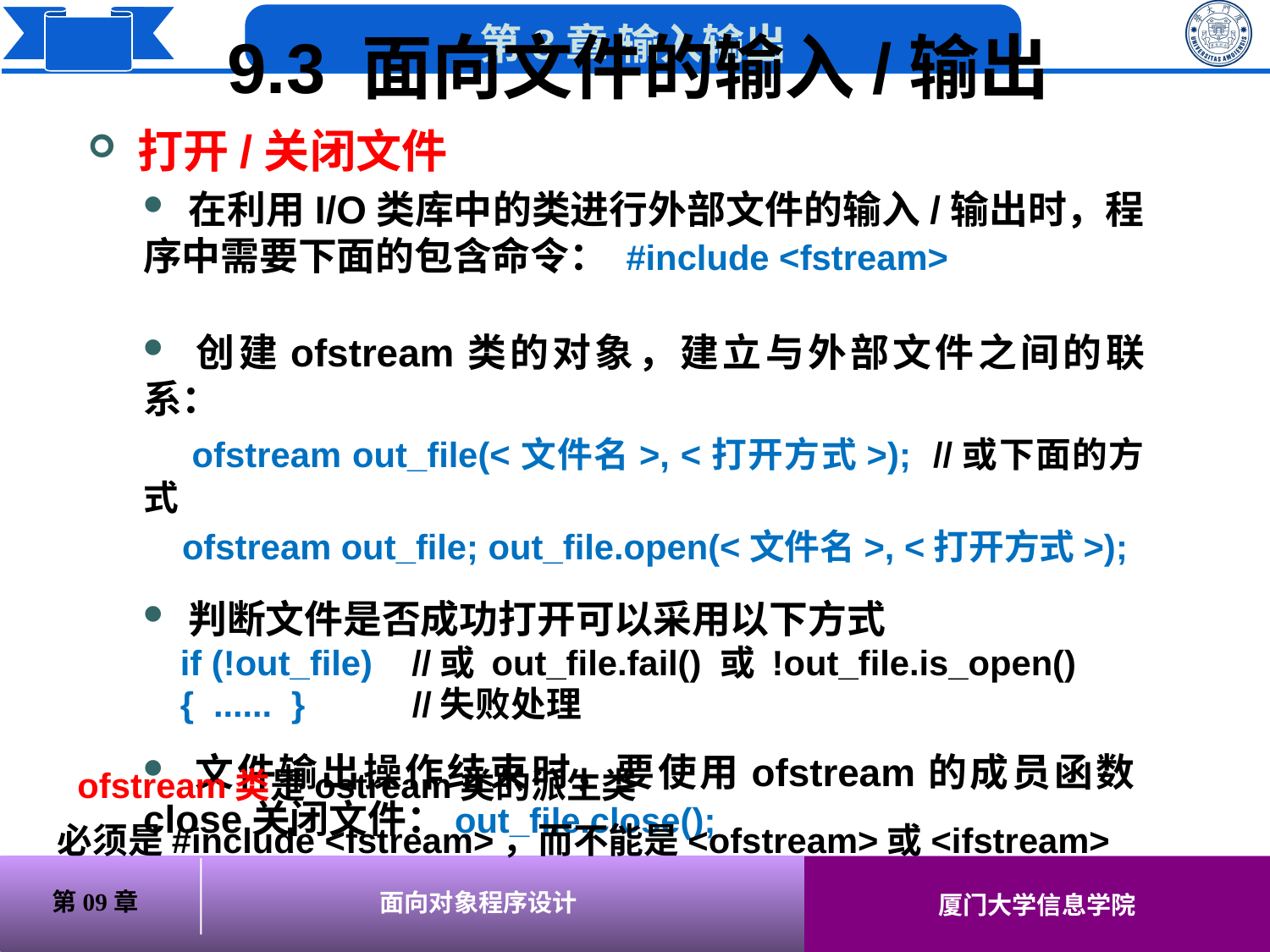

9.3 面向文件的输入/输出
 打开/关闭文件
 在利用I/O类库中的类进行外部文件的输入/输出时，程序中需要下面的包含命令： #include <fstream>

 创建ofstream类的对象，建立与外部文件之间的联系：
    ofstream out_file(<文件名>, <打开方式>);  //或下面的方式
    ofstream out_file; out_file.open(<文件名>, <打开方式>);

 判断文件是否成功打开可以采用以下方式
   if (!out_file)    //或 out_file.fail() 或 !out_file.is_open()
   {  ......  }           //失败处理

 文件输出操作结束时，要使用ofstream的成员函数close关闭文件：out_file.close();
ofstream类是ostream类的派生类
必须是#include <fstream>，而不能是<ofstream>或<ifstream>
51